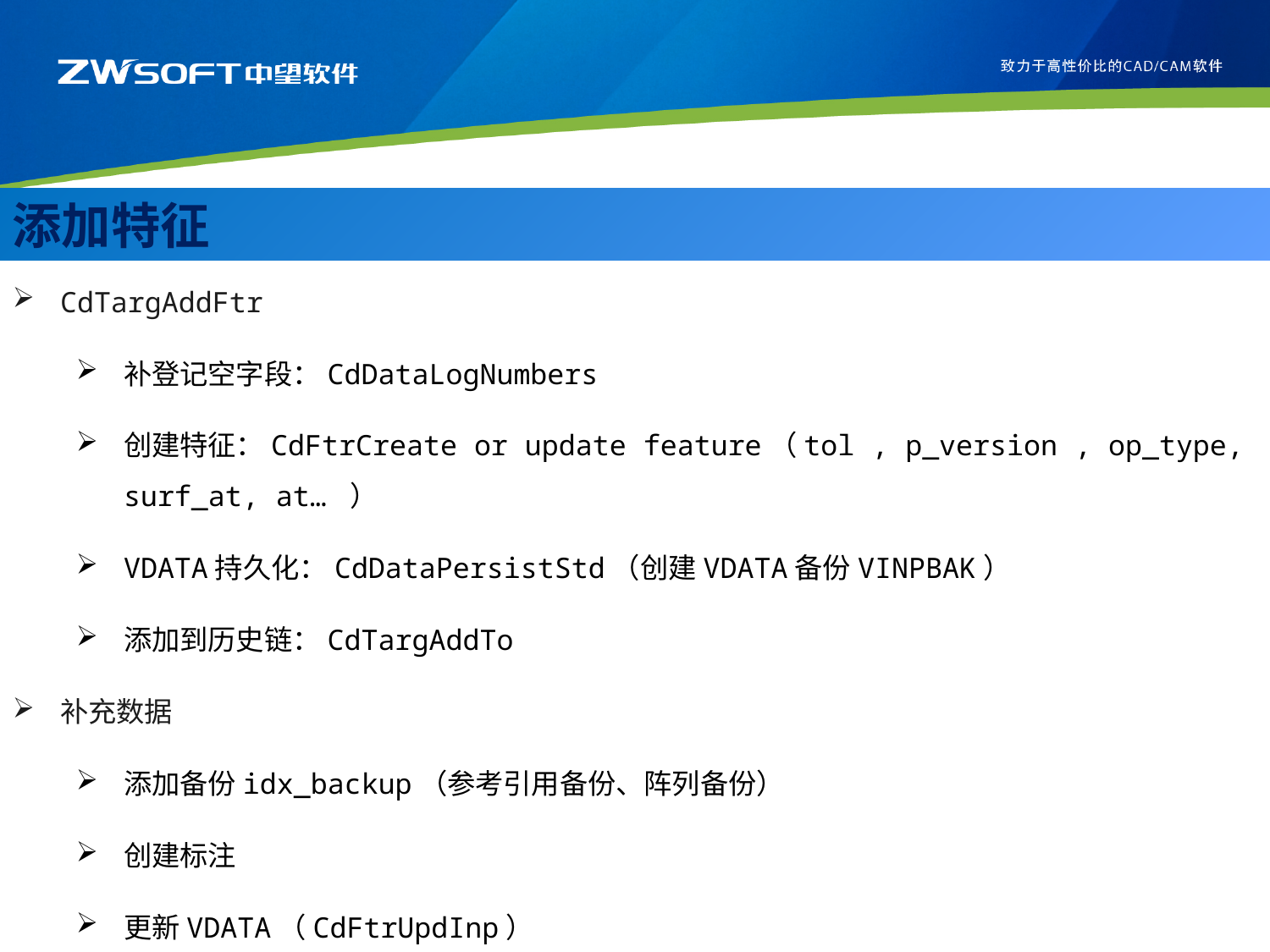

添加特征
CdTargAddFtr
补登记空字段：CdDataLogNumbers
创建特征：CdFtrCreate or update feature（tol , p_version , op_type, surf_at, at… ）
VDATA持久化：CdDataPersistStd（创建VDATA备份VINPBAK）
添加到历史链：CdTargAddTo
补充数据
添加备份idx_backup（参考引用备份、阵列备份）
创建标注
更新VDATA（CdFtrUpdInp）